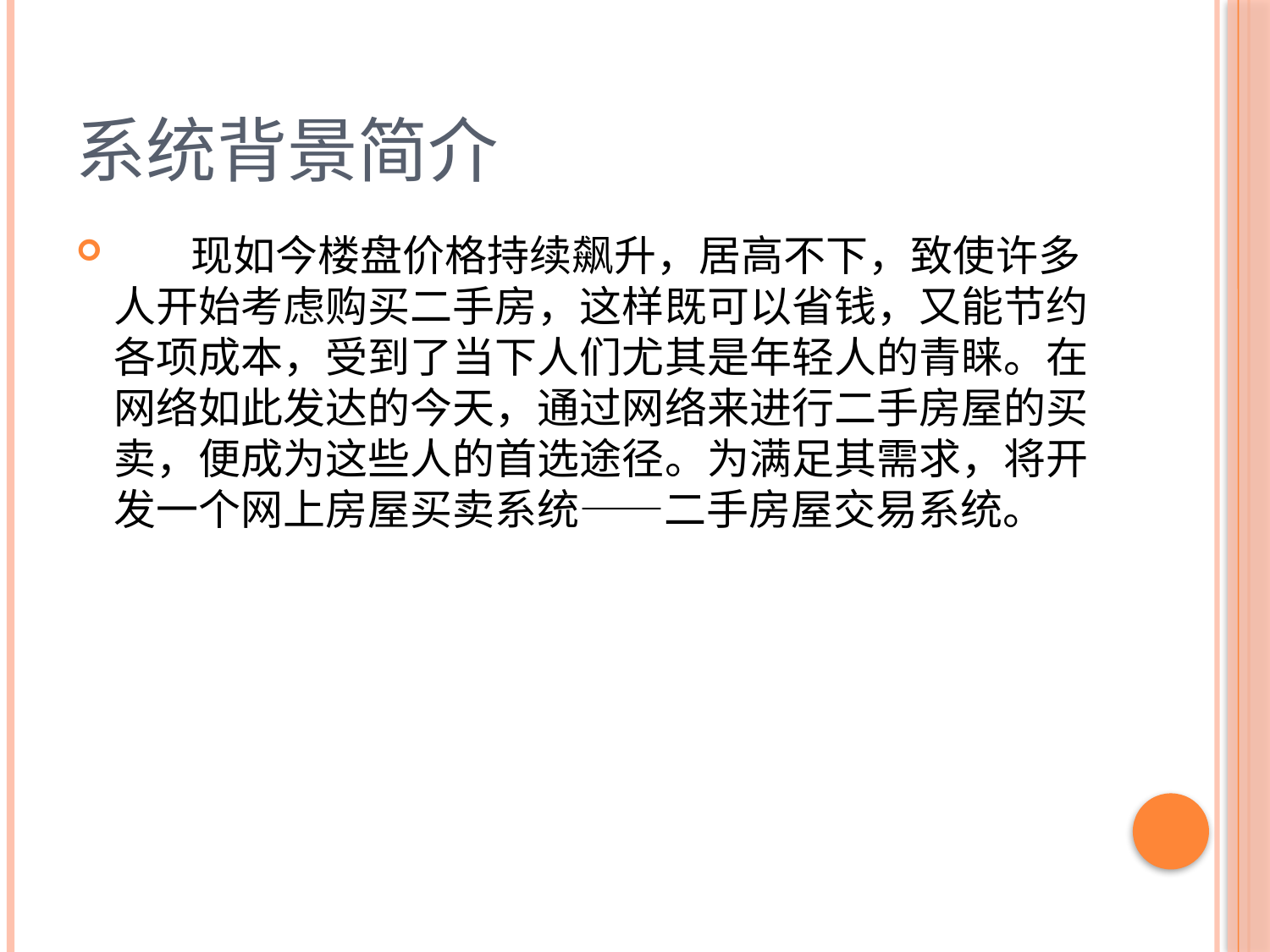

# 系统背景简介
       现如今楼盘价格持续飙升，居高不下，致使许多人开始考虑购买二手房，这样既可以省钱，又能节约各项成本，受到了当下人们尤其是年轻人的青睐。在网络如此发达的今天，通过网络来进行二手房屋的买卖，便成为这些人的首选途径。为满足其需求，将开发一个网上房屋买卖系统——二手房屋交易系统。